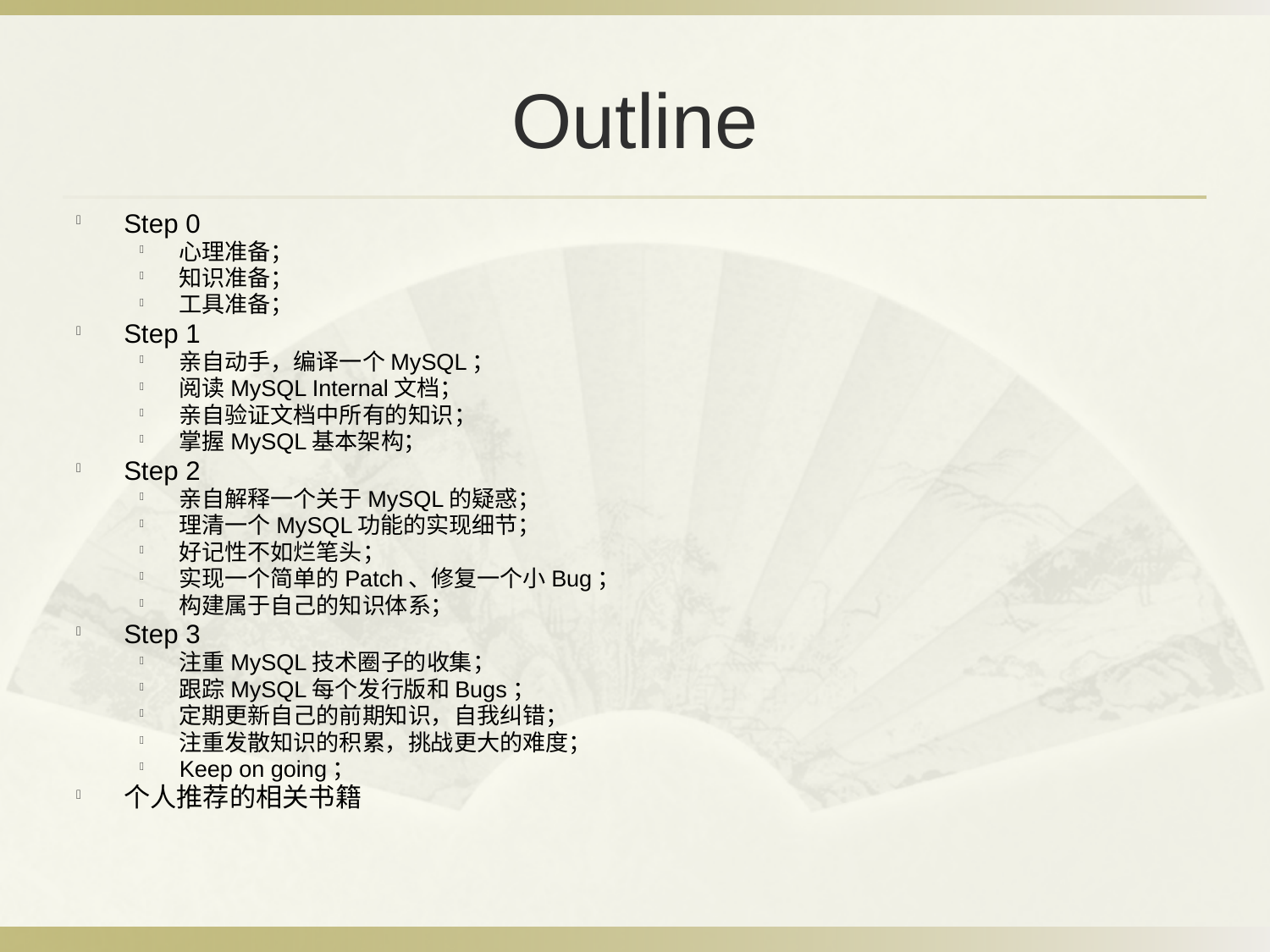

# Outline
Step 0
心理准备；
知识准备；
工具准备；
Step 1
亲自动手，编译一个MySQL；
阅读MySQL Internal文档；
亲自验证文档中所有的知识；
掌握MySQL基本架构；
Step 2
亲自解释一个关于MySQL的疑惑；
理清一个MySQL功能的实现细节；
好记性不如烂笔头；
实现一个简单的Patch、修复一个小Bug；
构建属于自己的知识体系；
Step 3
注重MySQL技术圈子的收集；
跟踪MySQL每个发行版和Bugs；
定期更新自己的前期知识，自我纠错；
注重发散知识的积累，挑战更大的难度；
Keep on going；
个人推荐的相关书籍